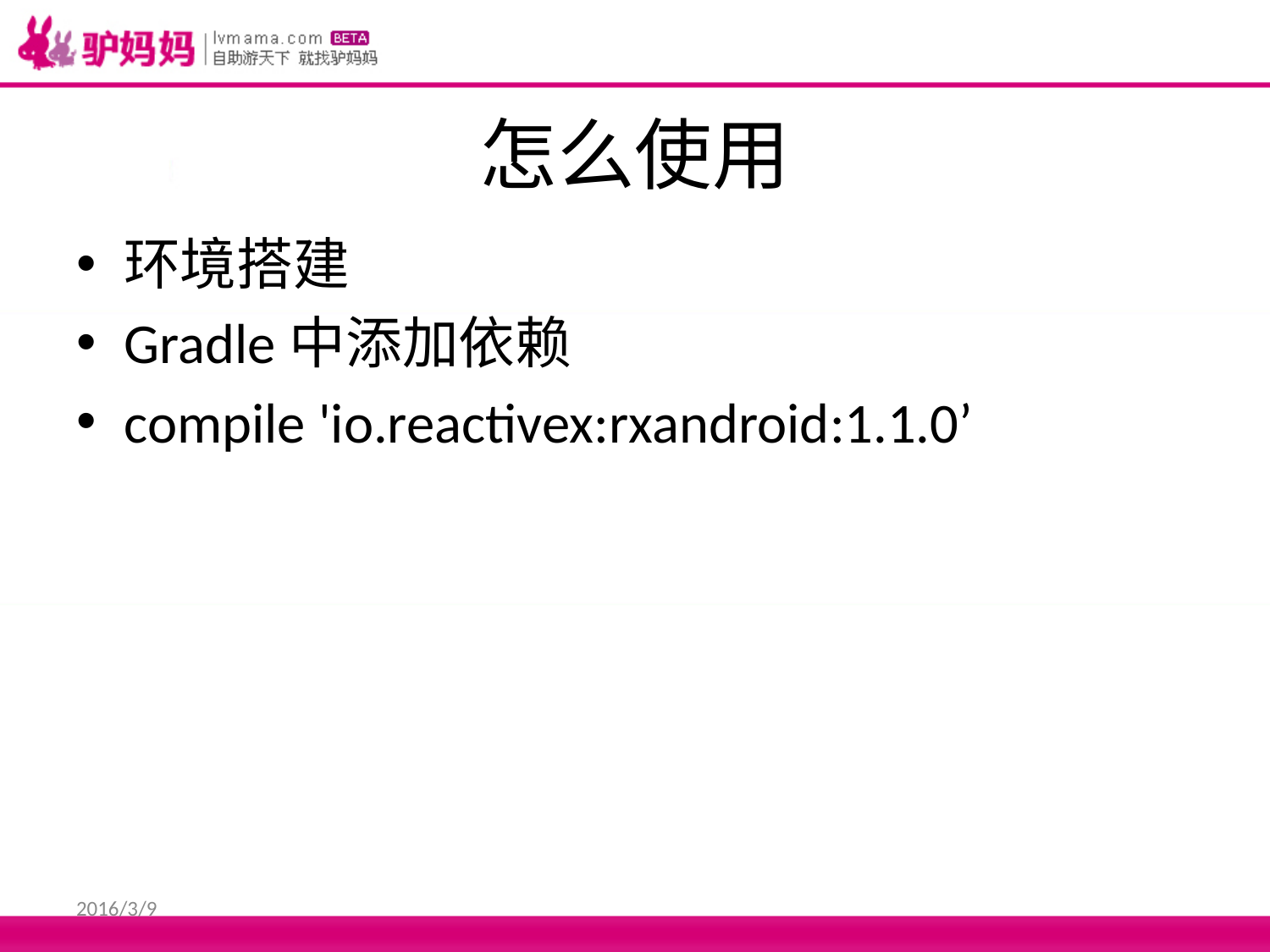

# 怎么使用
环境搭建
Gradle中添加依赖
compile 'io.reactivex:rxandroid:1.1.0’
2016/3/9